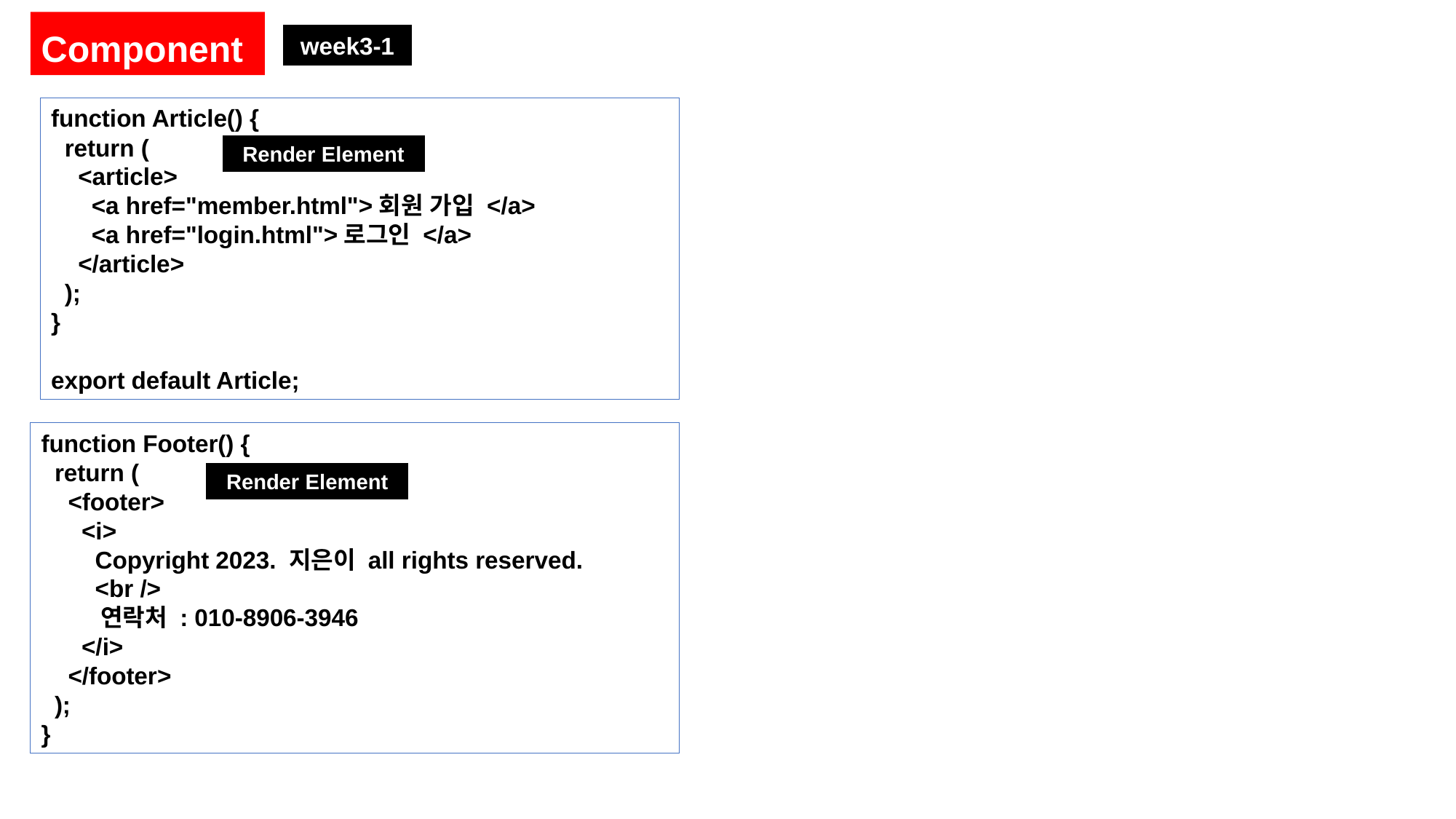

Component
week3-1
function Article() {
  return (
    <article>
      <a href="member.html">회원 가입 </a>
      <a href="login.html">로그인 </a>
    </article>
  );
}
export default Article;
Render Element
function Footer() {
  return (
    <footer>
      <i>
        Copyright 2023. 지은이 all rights reserved.
        <br />
        연락처 : 010-8906-3946
      </i>
    </footer>
  );
}
Render Element